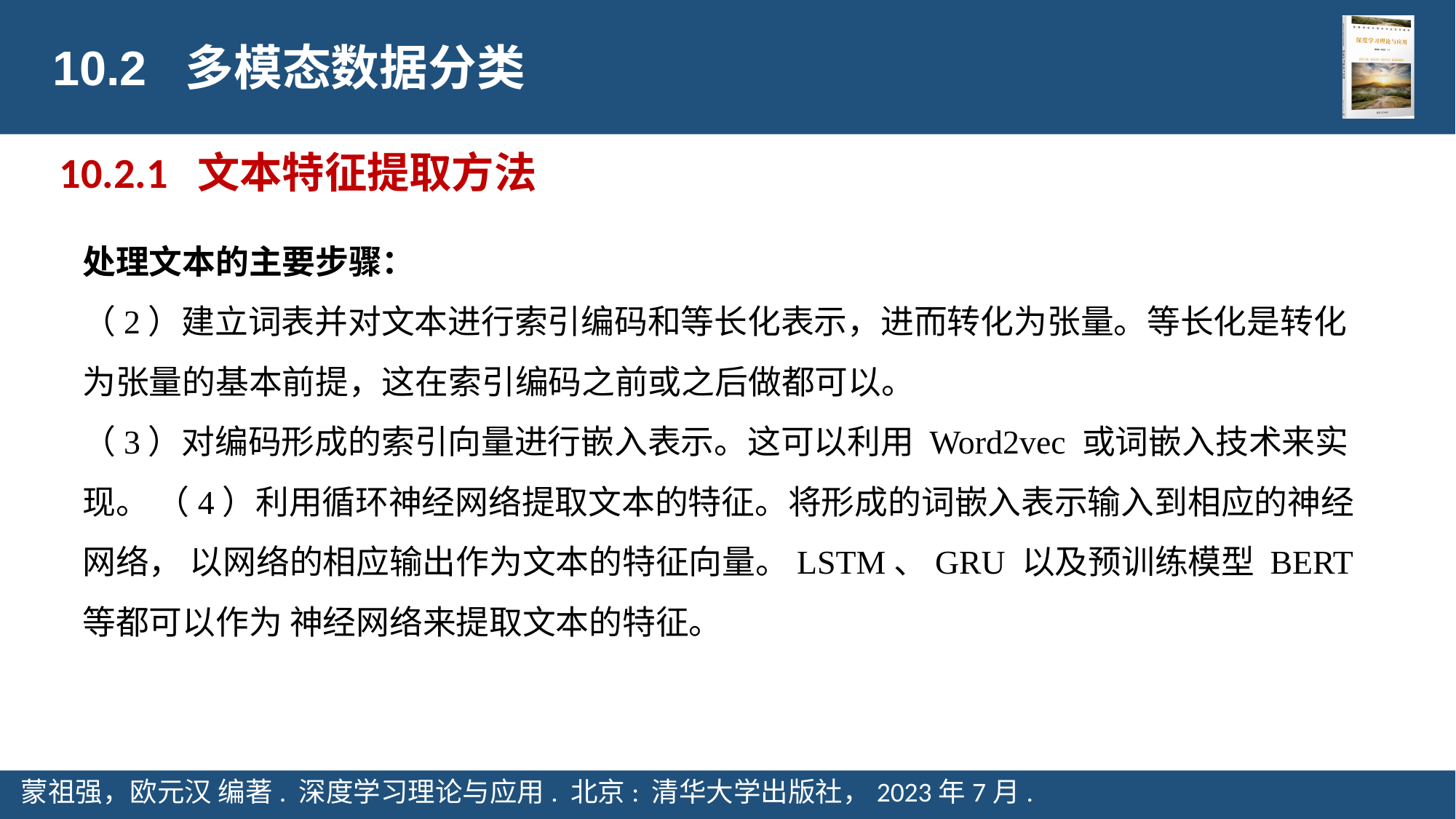

10.2  多模态数据分类
10.2.1  文本特征提取方法
处理文本的主要步骤：
（2）建立词表并对文本进行索引编码和等长化表示，进而转化为张量。等长化是转化为张量的基本前提，这在索引编码之前或之后做都可以。
（3）对编码形成的索引向量进行嵌入表示。这可以利用 Word2vec 或词嵌入技术来实现。 （4）利用循环神经网络提取文本的特征。将形成的词嵌入表示输入到相应的神经网络， 以网络的相应输出作为文本的特征向量。LSTM、GRU 以及预训练模型 BERT 等都可以作为 神经网络来提取文本的特征。